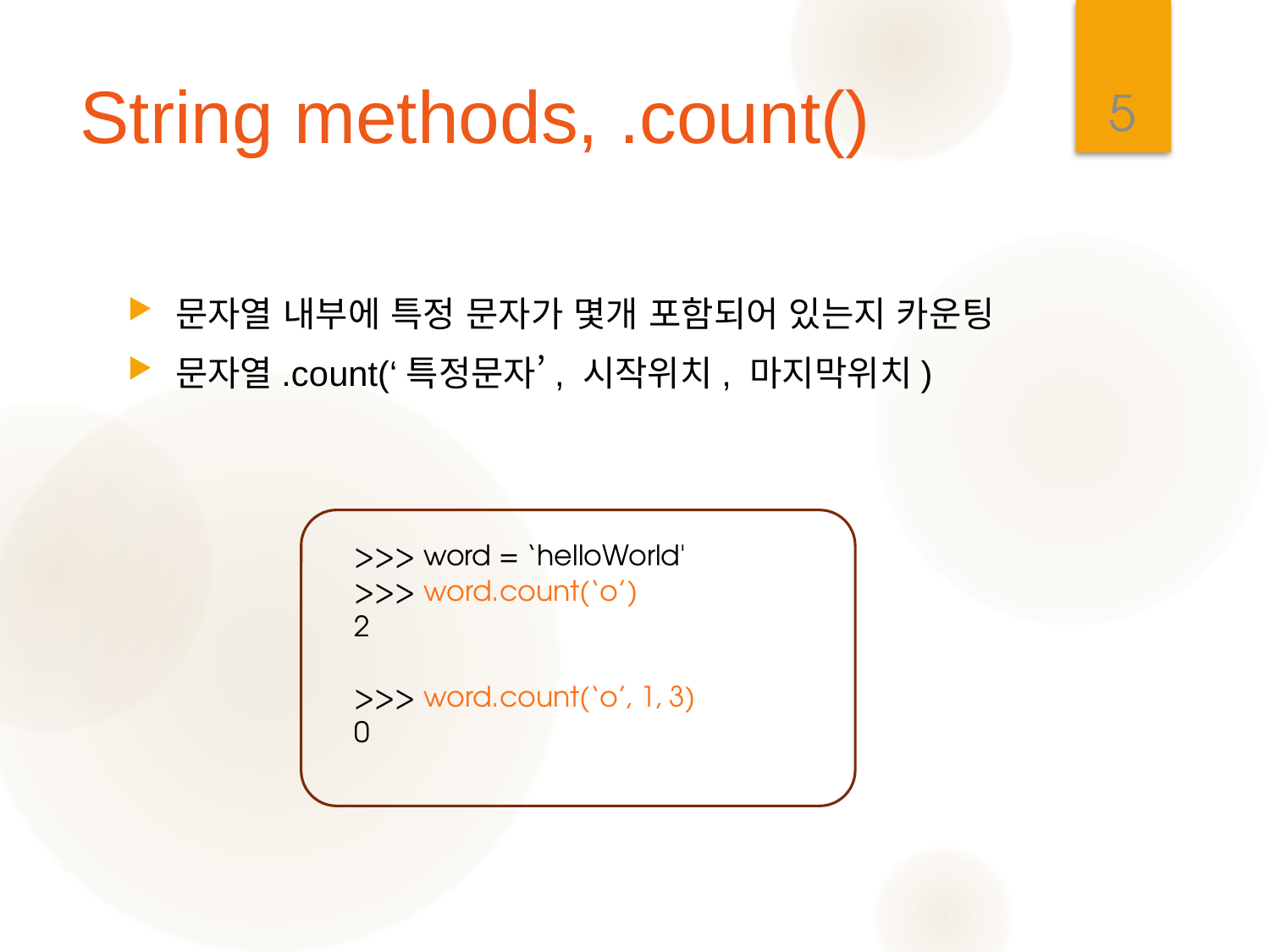

5
# String methods, .count()
문자열 내부에 특정 문자가 몇개 포함되어 있는지 카운팅
문자열.count(‘특정문자’, 시작위치, 마지막위치)

>>> word = ‘helloWorld'
>>> word.count(‘o’)
2

>>> word.count(‘o’, 1, 3)
0